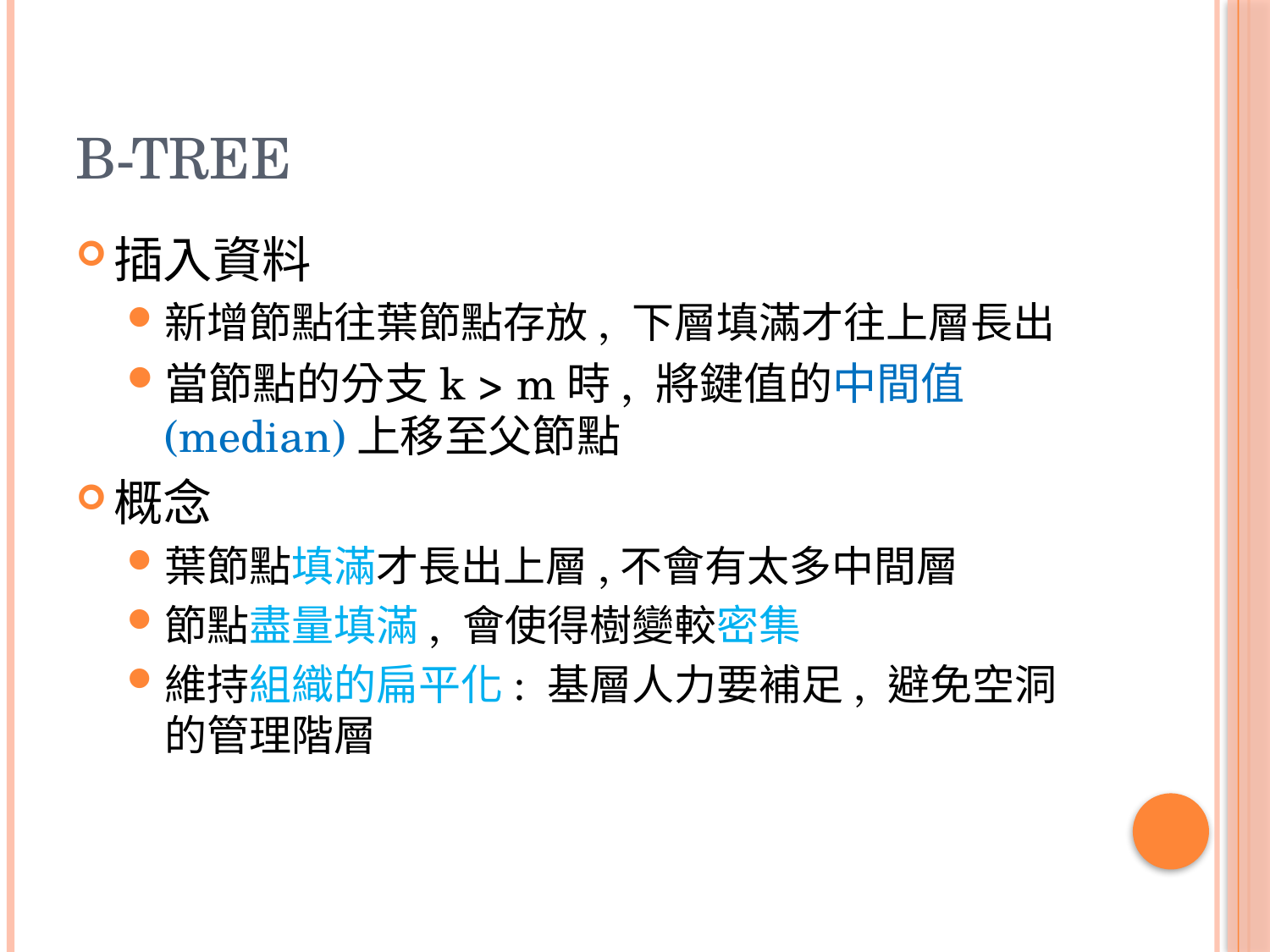

# B-Tree
插入資料
新增節點往葉節點存放, 下層填滿才往上層長出
當節點的分支k > m時, 將鍵值的中間值(median)上移至父節點
概念
葉節點填滿才長出上層,不會有太多中間層
節點盡量填滿, 會使得樹變較密集
維持組織的扁平化: 基層人力要補足, 避免空洞的管理階層